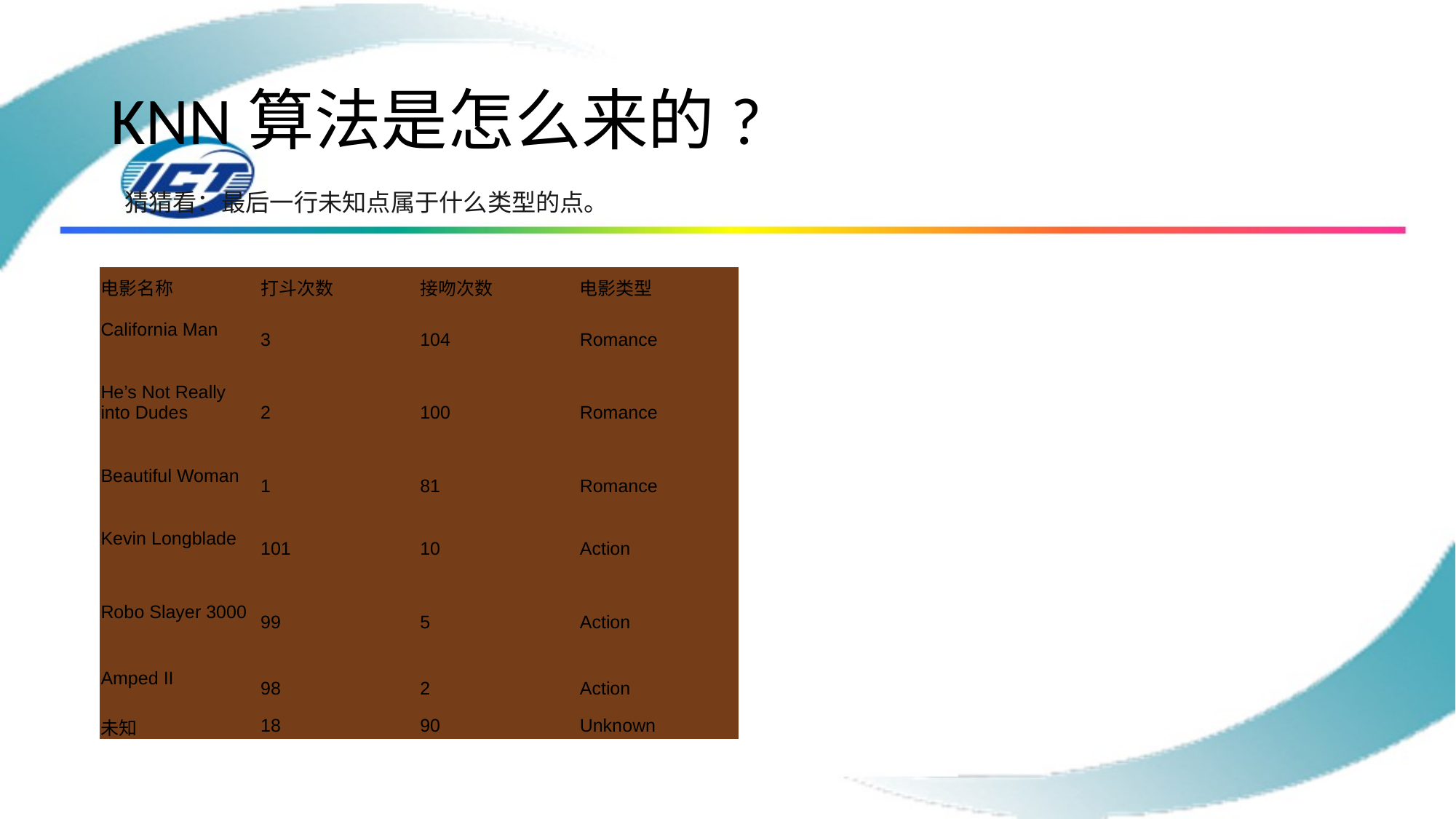

# KNN算法是怎么来的?
猜猜看：最后一行未知点属于什么类型的点。
| 电影名称 | 打斗次数 | 接吻次数 | 电影类型 |
| --- | --- | --- | --- |
| California Man | 3 | 104 | Romance |
| He’s Not Really into Dudes | 2 | 100 | Romance |
| Beautiful Woman | 1 | 81 | Romance |
| Kevin Longblade | 101 | 10 | Action |
| Robo Slayer 3000 | 99 | 5 | Action |
| Amped II | 98 | 2 | Action |
| 未知 | 18 | 90 | Unknown |